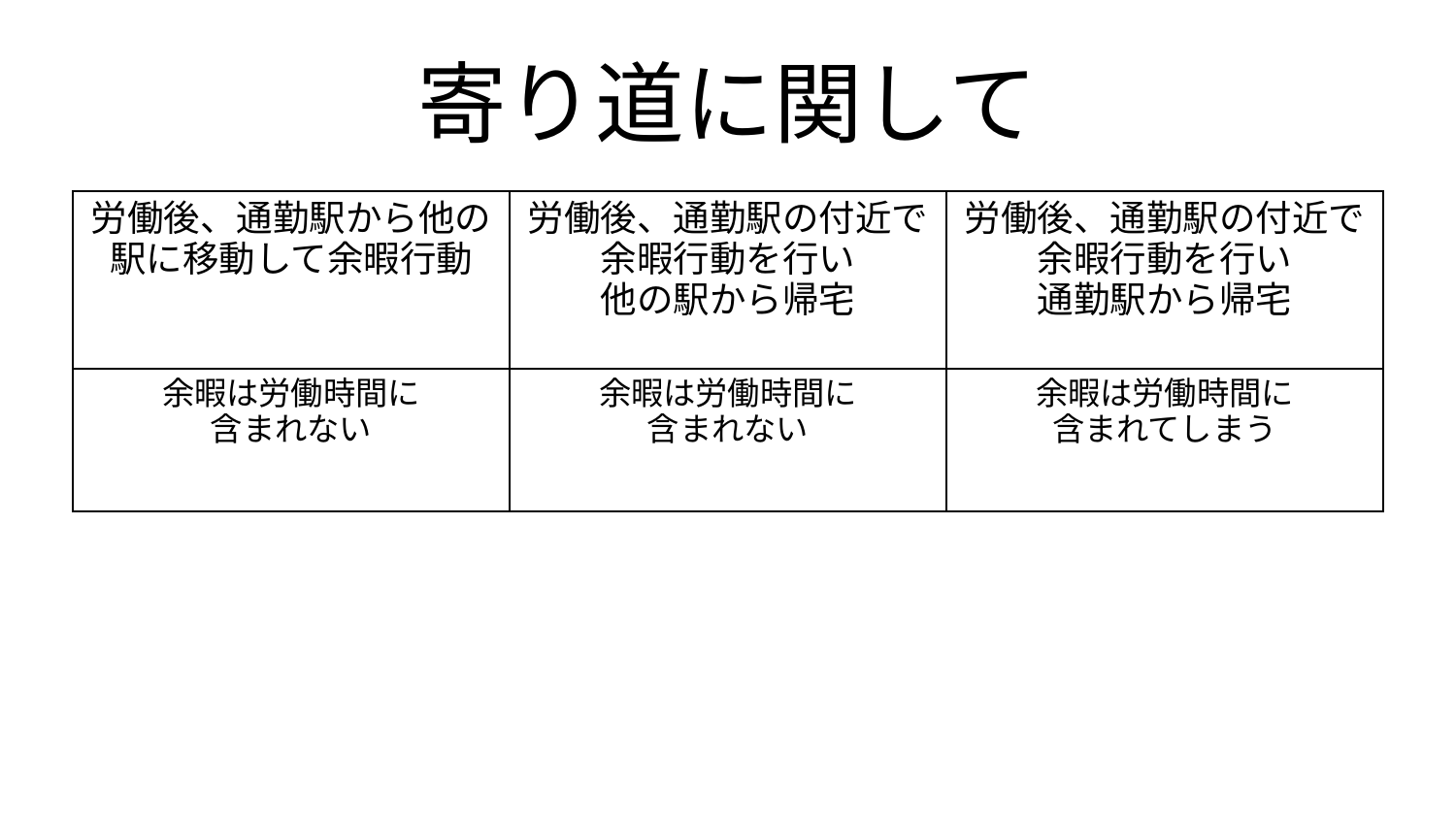

# 寄り道に関して
| 労働後、通勤駅から他の駅に移動して余暇行動 | 労働後、通勤駅の付近で余暇行動を行い 他の駅から帰宅 | 労働後、通勤駅の付近で 余暇行動を行い 通勤駅から帰宅 |
| --- | --- | --- |
| 余暇は労働時間に 含まれない | 余暇は労働時間に 含まれない | 余暇は労働時間に 含まれてしまう |